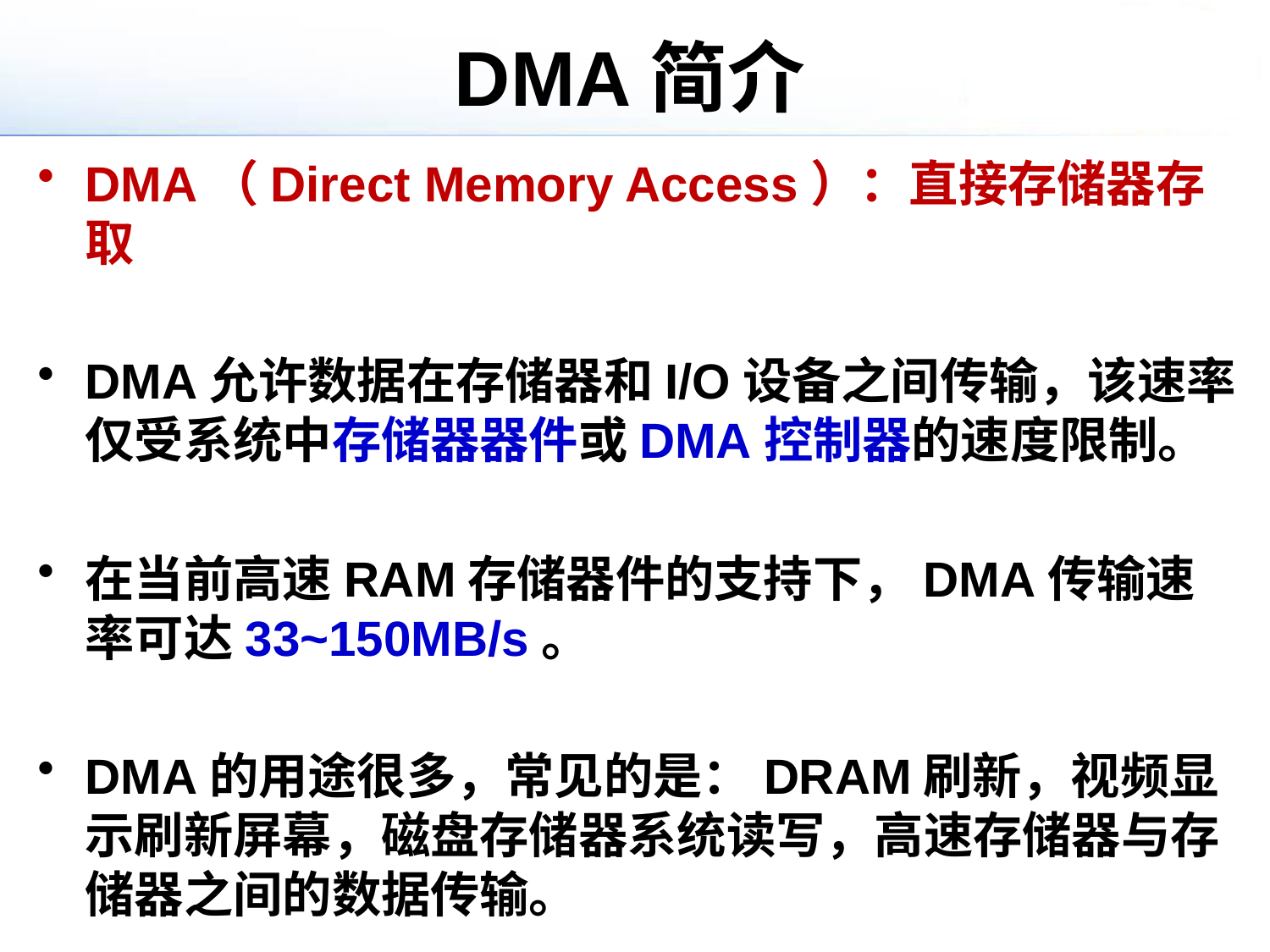

# DMA简介
DMA（Direct Memory Access）：直接存储器存取

DMA允许数据在存储器和I/O设备之间传输，该速率仅受系统中存储器器件或DMA控制器的速度限制。

在当前高速RAM存储器件的支持下，DMA传输速率可达33~150MB/s。

DMA的用途很多，常见的是：DRAM刷新，视频显示刷新屏幕，磁盘存储器系统读写，高速存储器与存储器之间的数据传输。